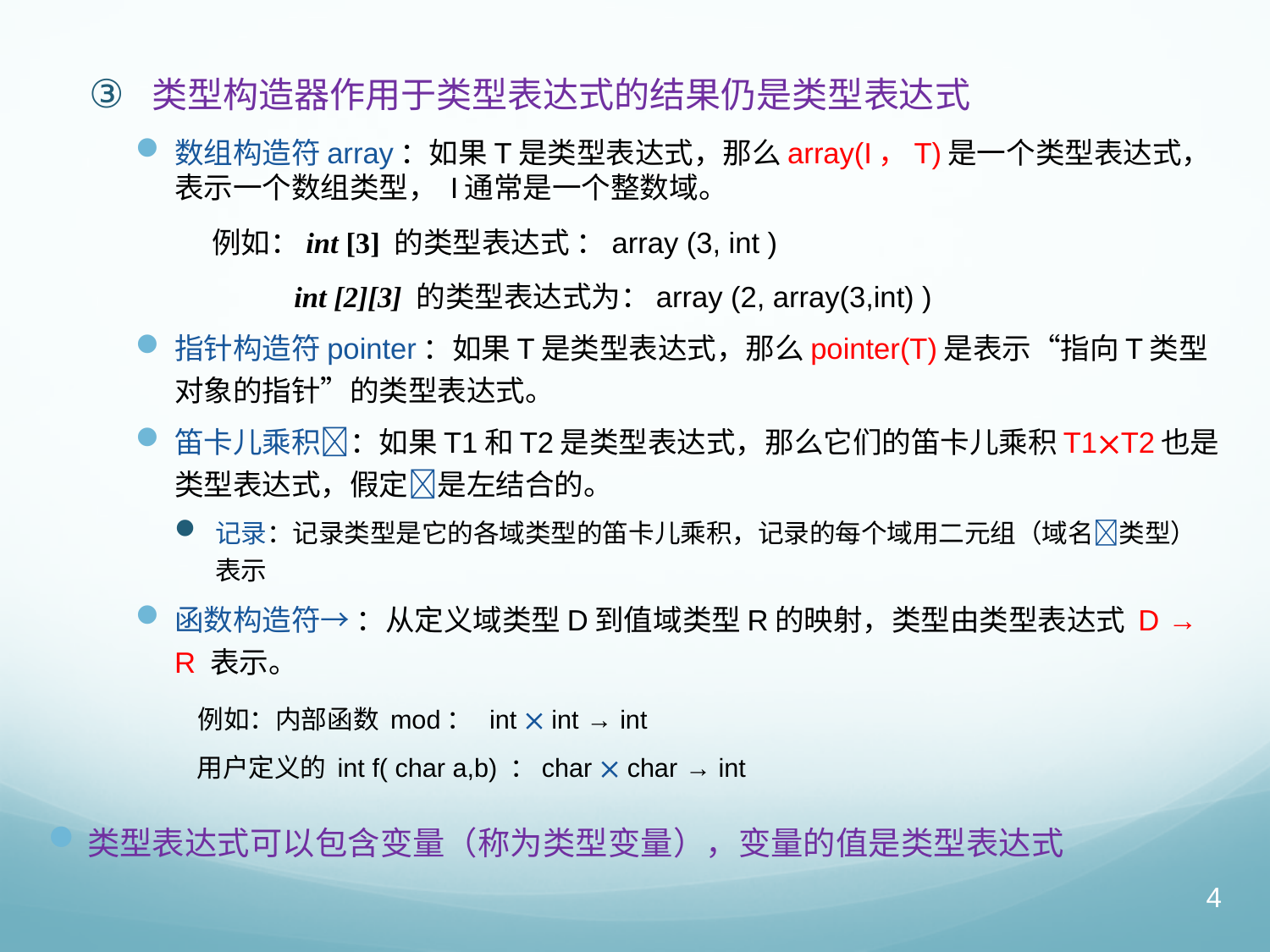

类型构造器作用于类型表达式的结果仍是类型表达式
数组构造符array：如果T是类型表达式，那么array(I，T)是一个类型表达式，表示一个数组类型， I通常是一个整数域。
           例如：int [3] 的类型表达式 ：array (3, int )
                    int [2][3] 的类型表达式为：array (2, array(3,int) )
指针构造符pointer：如果T是类型表达式，那么pointer(T)是表示“指向T类型对象的指针”的类型表达式。
笛卡儿乘积×：如果T1和T2是类型表达式，那么它们的笛卡儿乘积T1×T2也是类型表达式，假定×是左结合的。
记录：记录类型是它的各域类型的笛卡儿乘积，记录的每个域用二元组（域名×类型）表示
函数构造符→ ：从定义域类型D到值域类型R的映射，类型由类型表达式 D → R 表示。
	        例如：内部函数 mod：  int × int → int
	   用户定义的 int f( char a,b) ：char × char → int
类型表达式可以包含变量（称为类型变量），变量的值是类型表达式
4